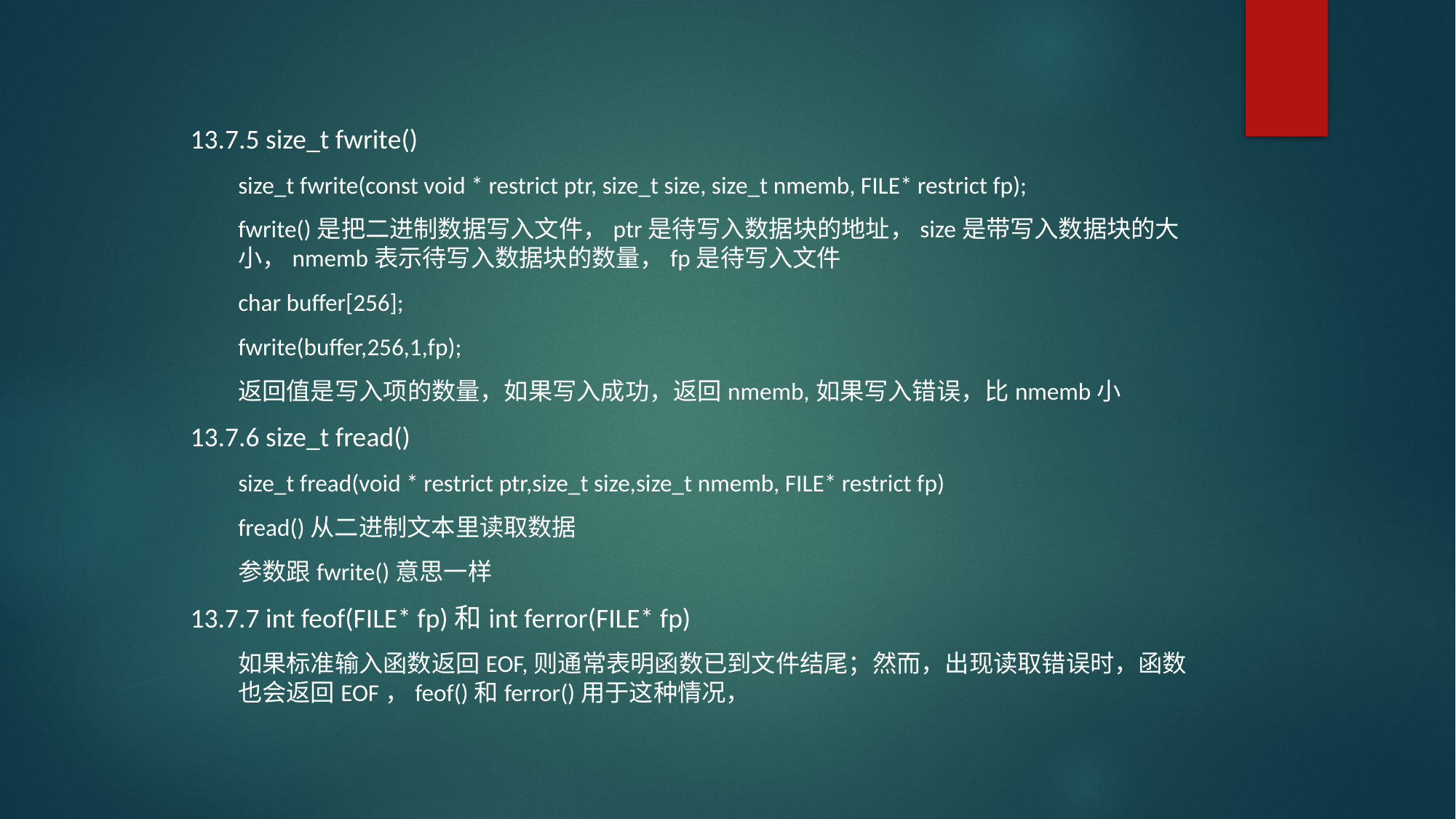

13.7.5 size_t fwrite()
size_t fwrite(const void * restrict ptr, size_t size, size_t nmemb, FILE* restrict fp);
fwrite()是把二进制数据写入文件，ptr是待写入数据块的地址，size是带写入数据块的大小，nmemb表示待写入数据块的数量，fp是待写入文件
char buffer[256];
fwrite(buffer,256,1,fp);
返回值是写入项的数量，如果写入成功，返回nmemb,如果写入错误，比nmemb小
13.7.6 size_t fread()
size_t fread(void * restrict ptr,size_t size,size_t nmemb, FILE* restrict fp)
fread()从二进制文本里读取数据
参数跟fwrite()意思一样
13.7.7 int feof(FILE* fp)和int ferror(FILE* fp)
如果标准输入函数返回EOF,则通常表明函数已到文件结尾；然而，出现读取错误时，函数也会返回EOF，feof()和ferror()用于这种情况，